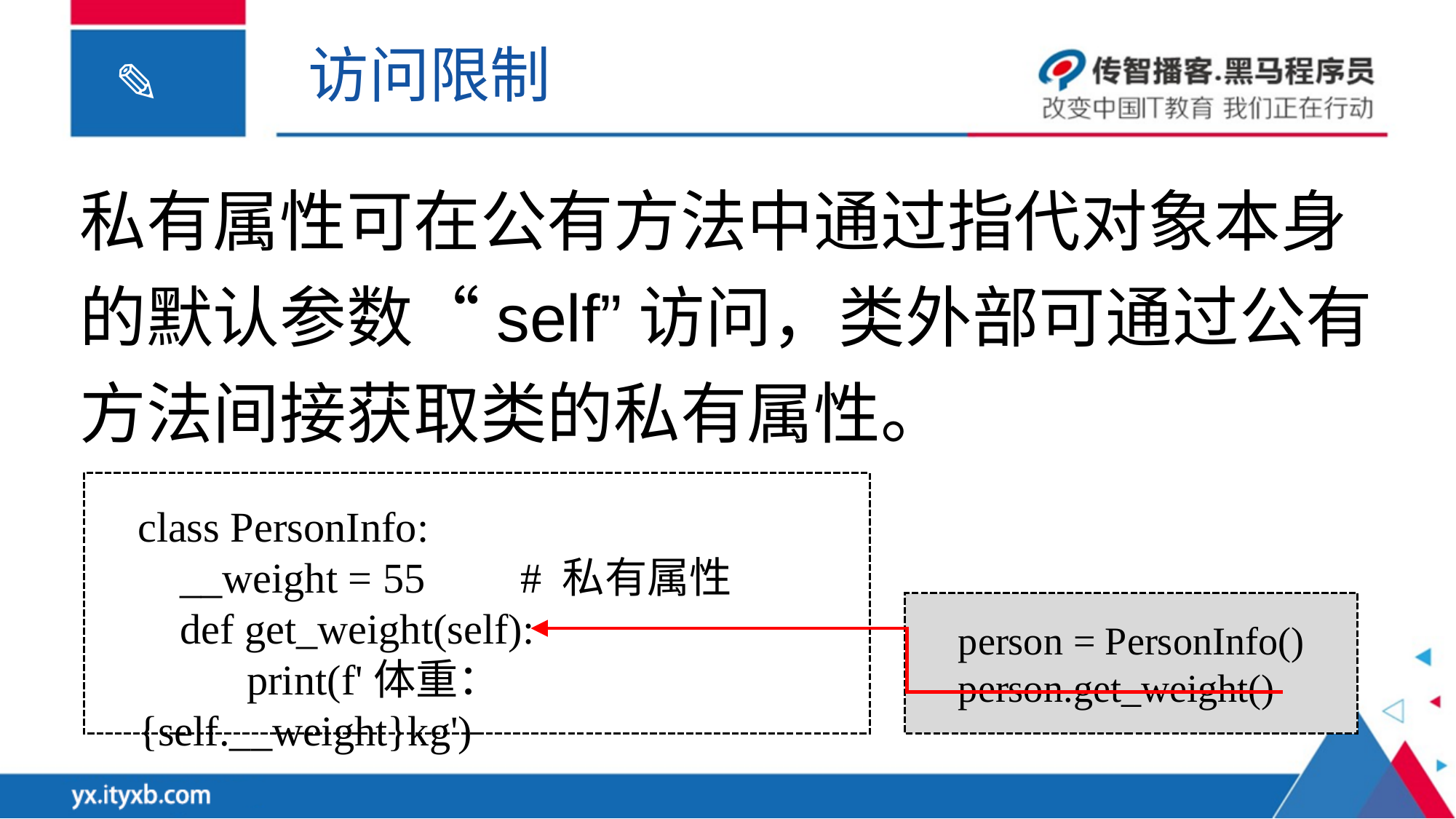

访问限制
私有属性可在公有方法中通过指代对象本身的默认参数“self”访问，类外部可通过公有方法间接获取类的私有属性。

class PersonInfo:
    __weight = 55         # 私有属性
    def get_weight(self):
    	print(f'体重：{self.__weight}kg')

person = PersonInfo()
person.get_weight()